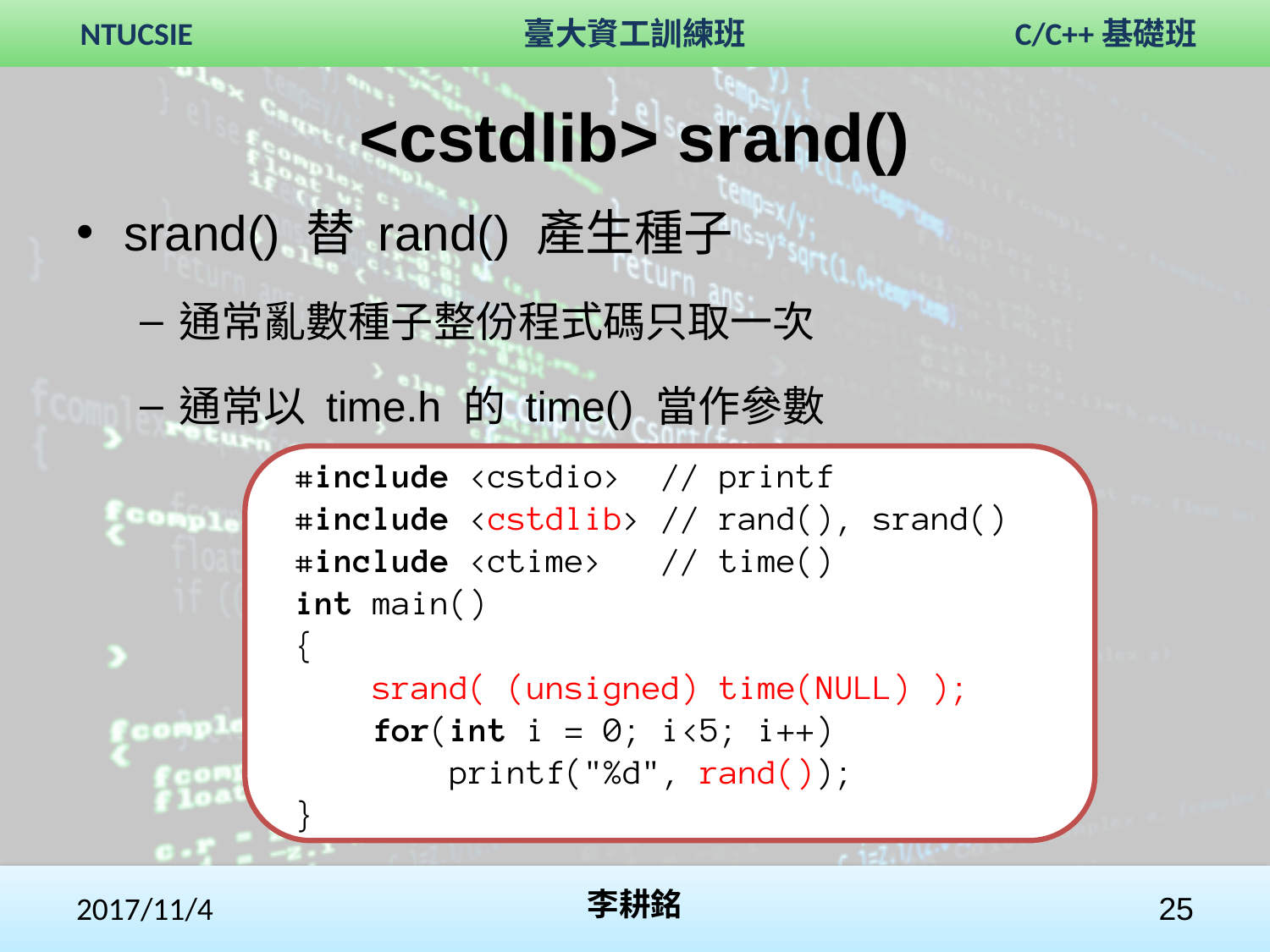

# <cstdlib> srand()
srand() 替 rand() 產生種子
通常亂數種子整份程式碼只取一次
通常以 time.h 的 time() 當作參數

 #include <cstdio>  // printf
 #include <cstdlib> // rand(), srand()
 #include <ctime>   // time()
 int main()
 {
     srand( (unsigned) time(NULL) );
     for(int i = 0; i<5; i++)
         printf("%d", rand());
 }
2017/11/4
李耕銘
25